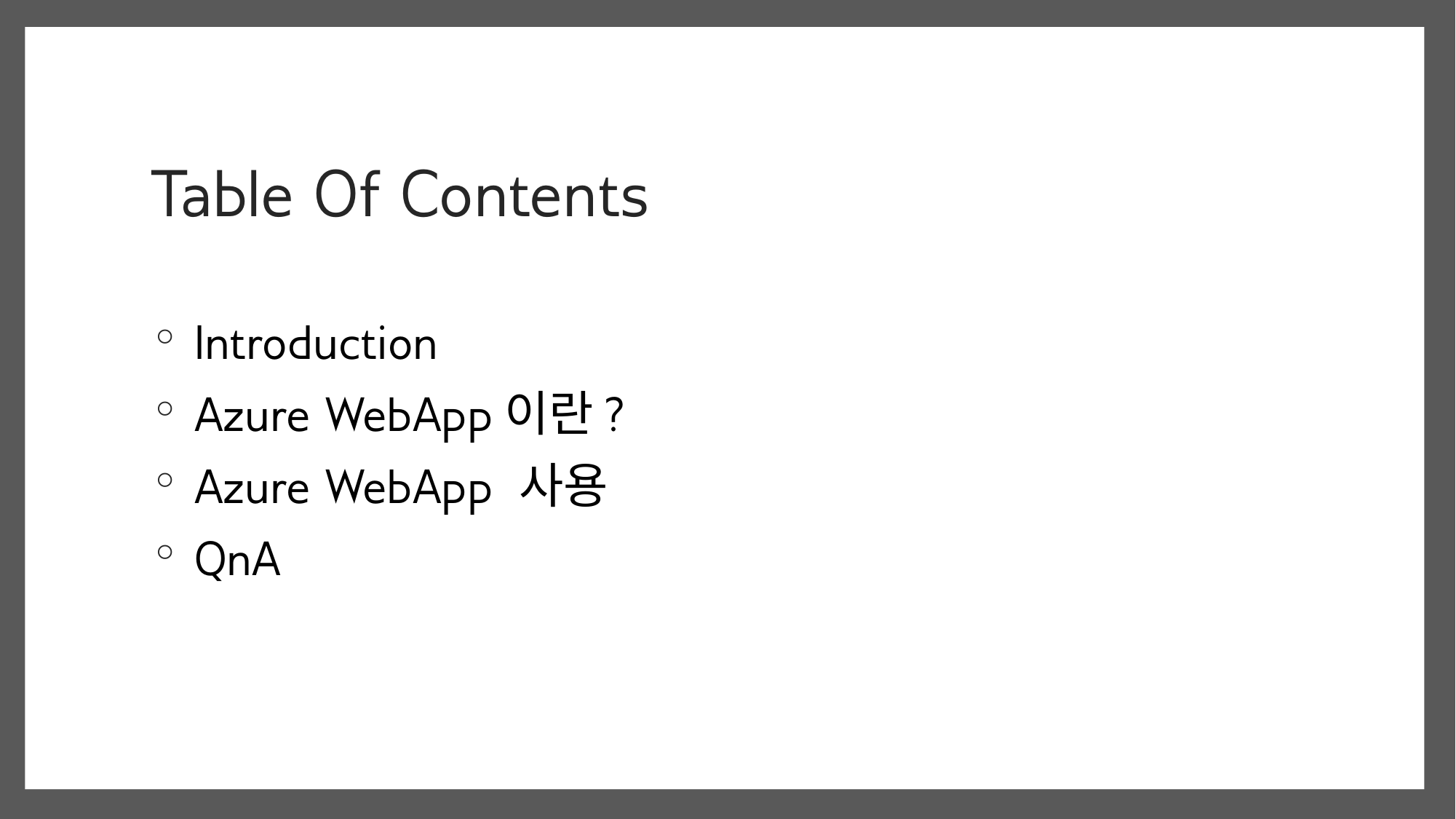

# Table Of Contents
 Introduction
 Azure WebApp이란?
 Azure WebApp 사용
 QnA